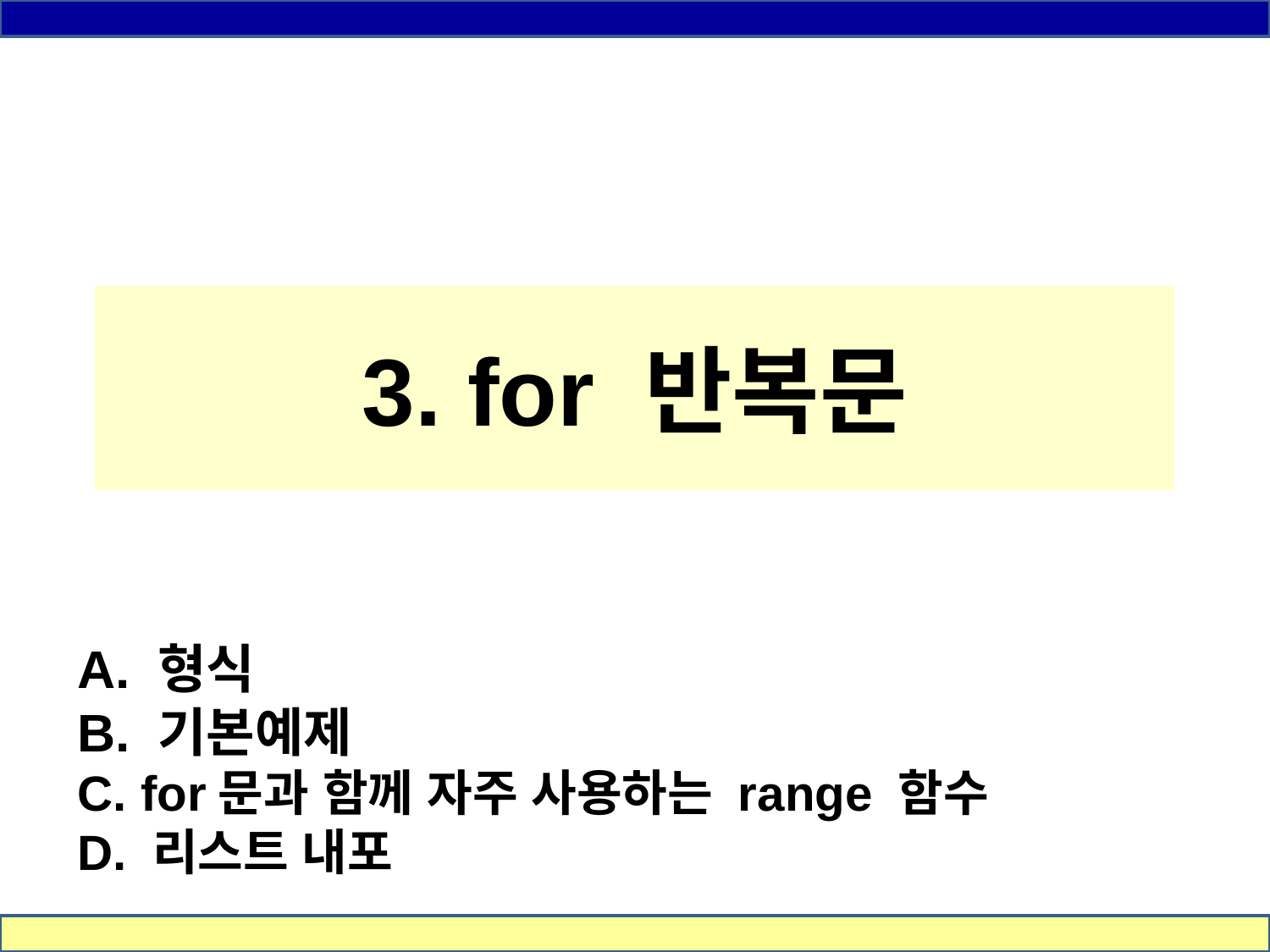

3. for 반복문
# A. 형식 B. 기본예제 C. for문과 함께 자주 사용하는 range 함수 D. 리스트 내포